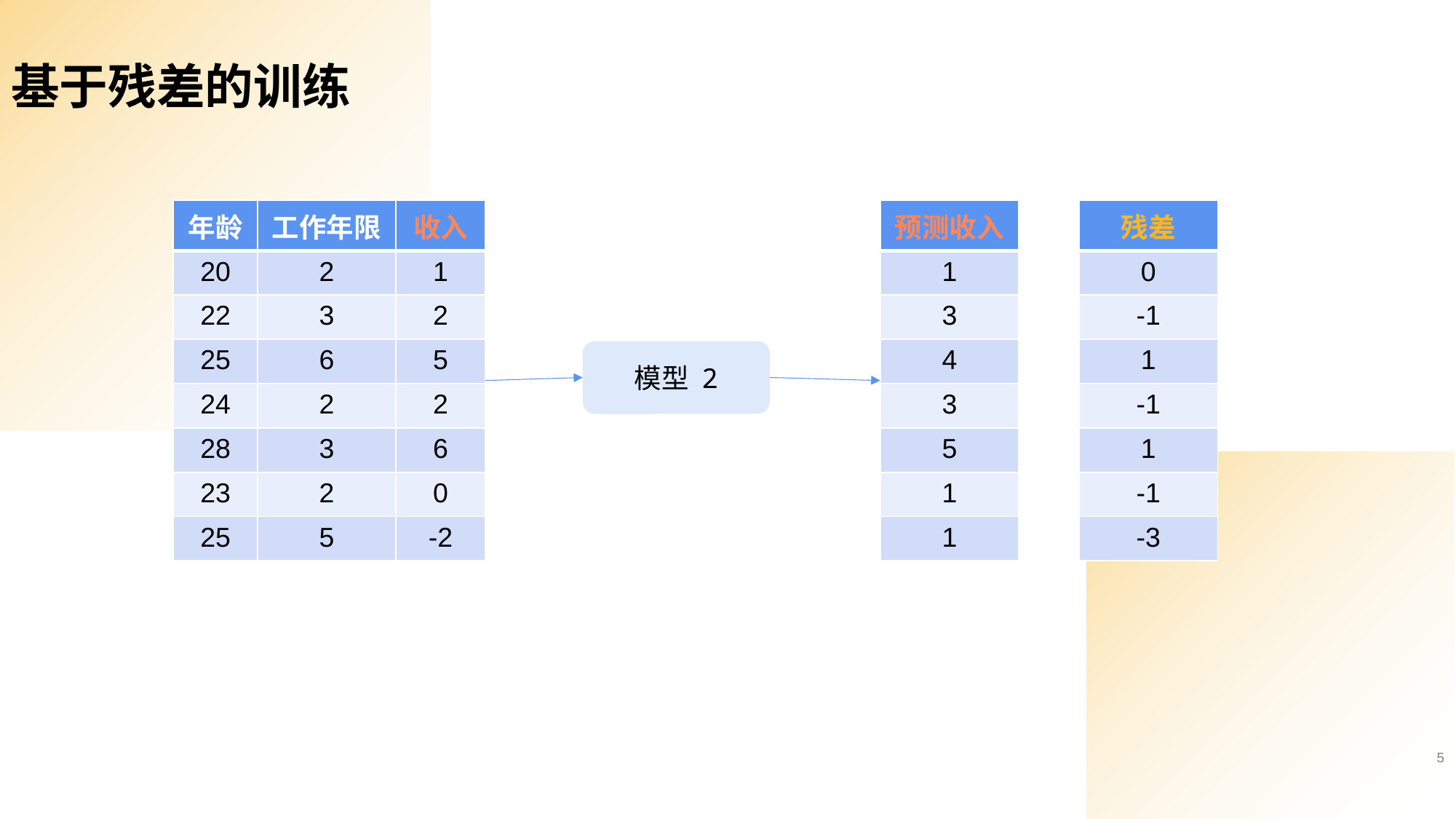

基于残差的训练
| 年龄 | 工作年限 | 收入 |
| --- | --- | --- |
| 20 | 2 | 1 |
| 22 | 3 | 2 |
| 25 | 6 | 5 |
| 24 | 2 | 2 |
| 28 | 3 | 6 |
| 23 | 2 | 0 |
| 25 | 5 | -2 |
| 预测收入 |
| --- |
| 1 |
| 3 |
| 4 |
| 3 |
| 5 |
| 1 |
| 1 |
| 残差 |
| --- |
| 0 |
| -1 |
| 1 |
| -1 |
| 1 |
| -1 |
| -3 |
模型 2

5